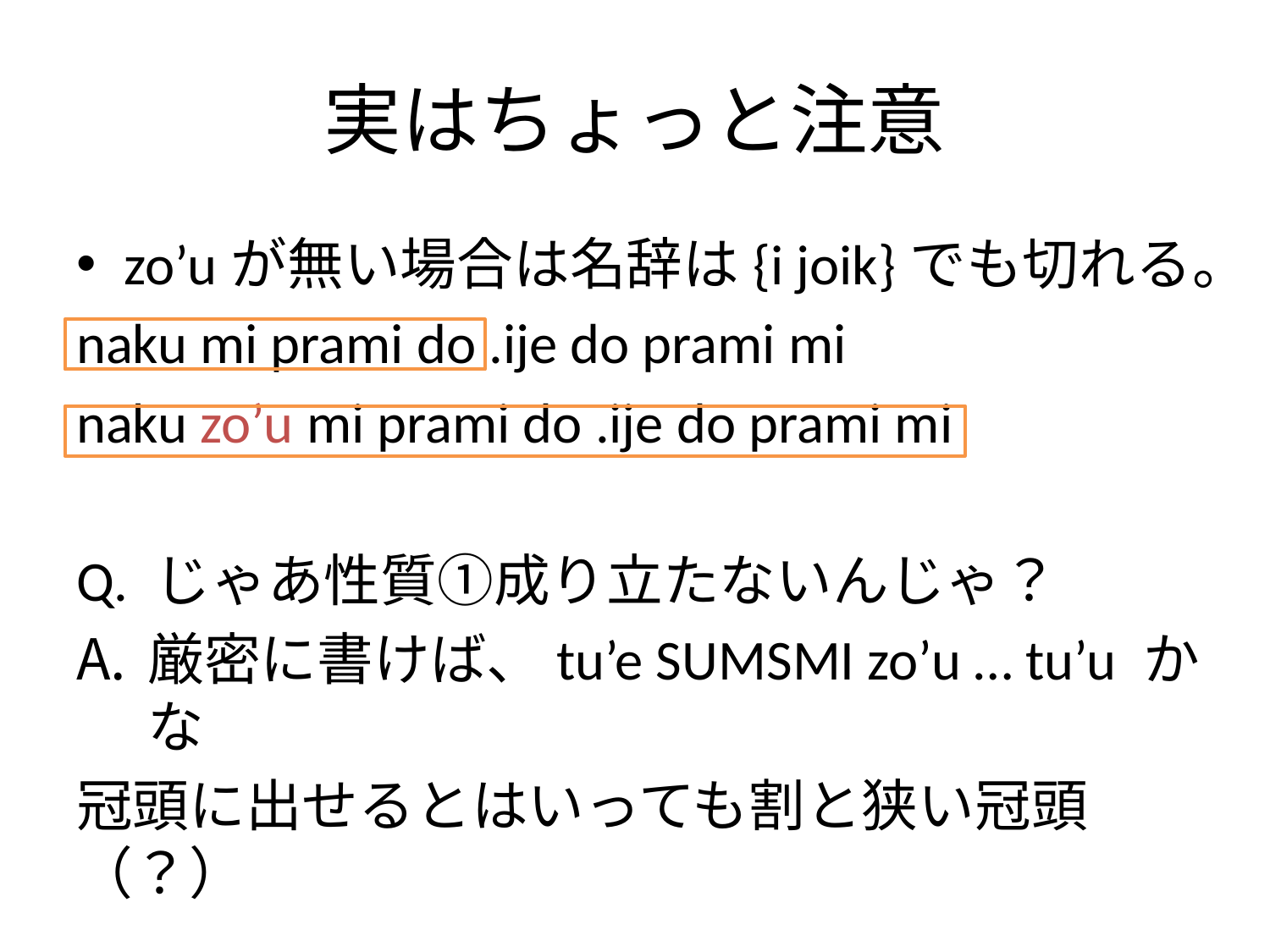

# 実はちょっと注意
zo’uが無い場合は名辞は{i joik}でも切れる。
naku mi prami do .ije do prami mi
naku zo’u mi prami do .ije do prami mi

Q. じゃあ性質①成り立たないんじゃ？
厳密に書けば、tu’e SUMSMI zo’u … tu’u かな
冠頭に出せるとはいっても割と狭い冠頭（？）